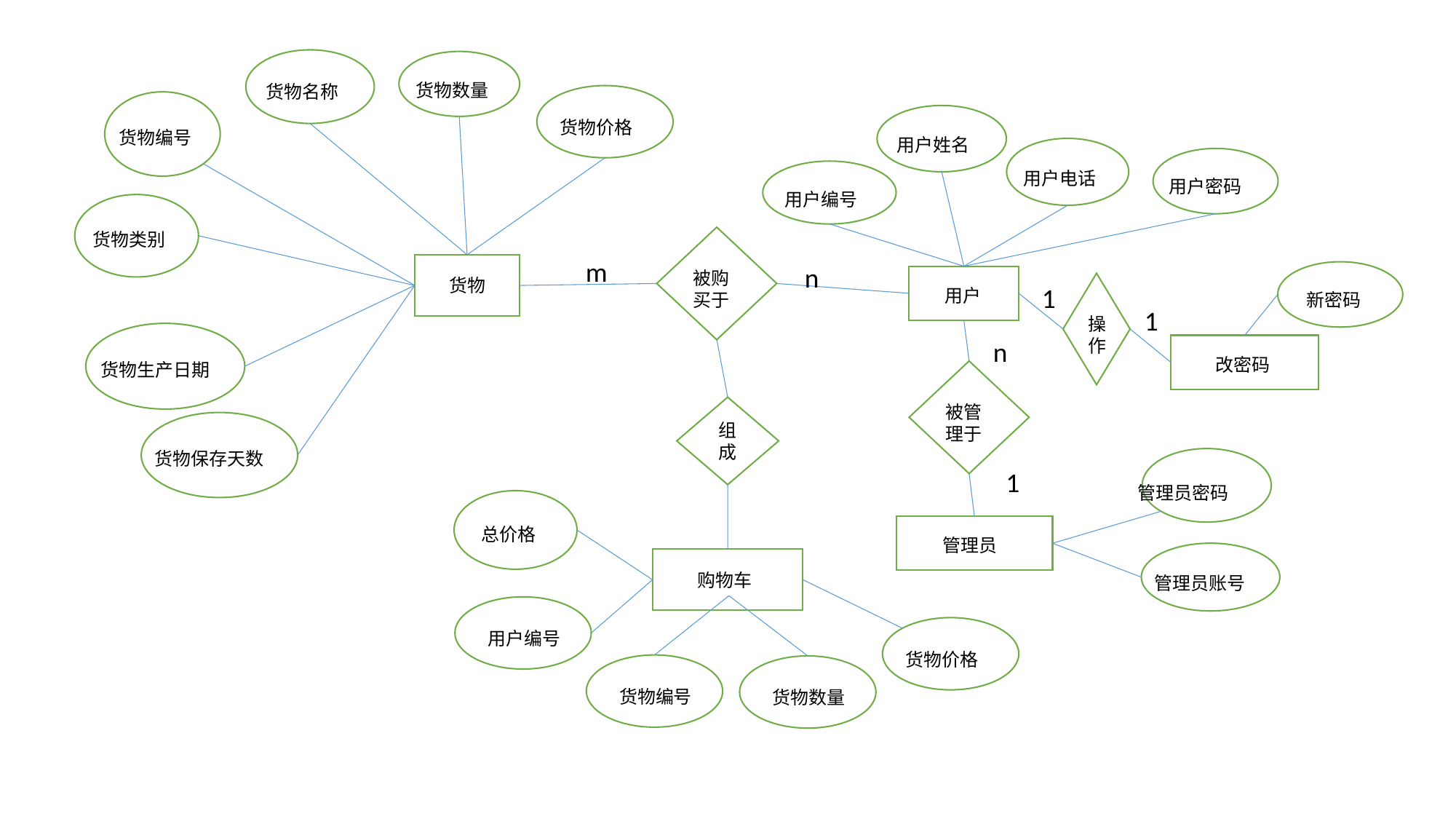

货物名称

货物数量

货物价格

货物编号

用户姓名

用户电话

用户密码

用户编号

货物类别

被购买于
m

货物
n

新密码

用户

操作
1
1

货物生产日期
n

改密码

被管理于
组成

货物保存天数

管理员密码
1

总价格

管理员

管理员账号

购物车

用户编号

货物价格

货物编号

货物数量